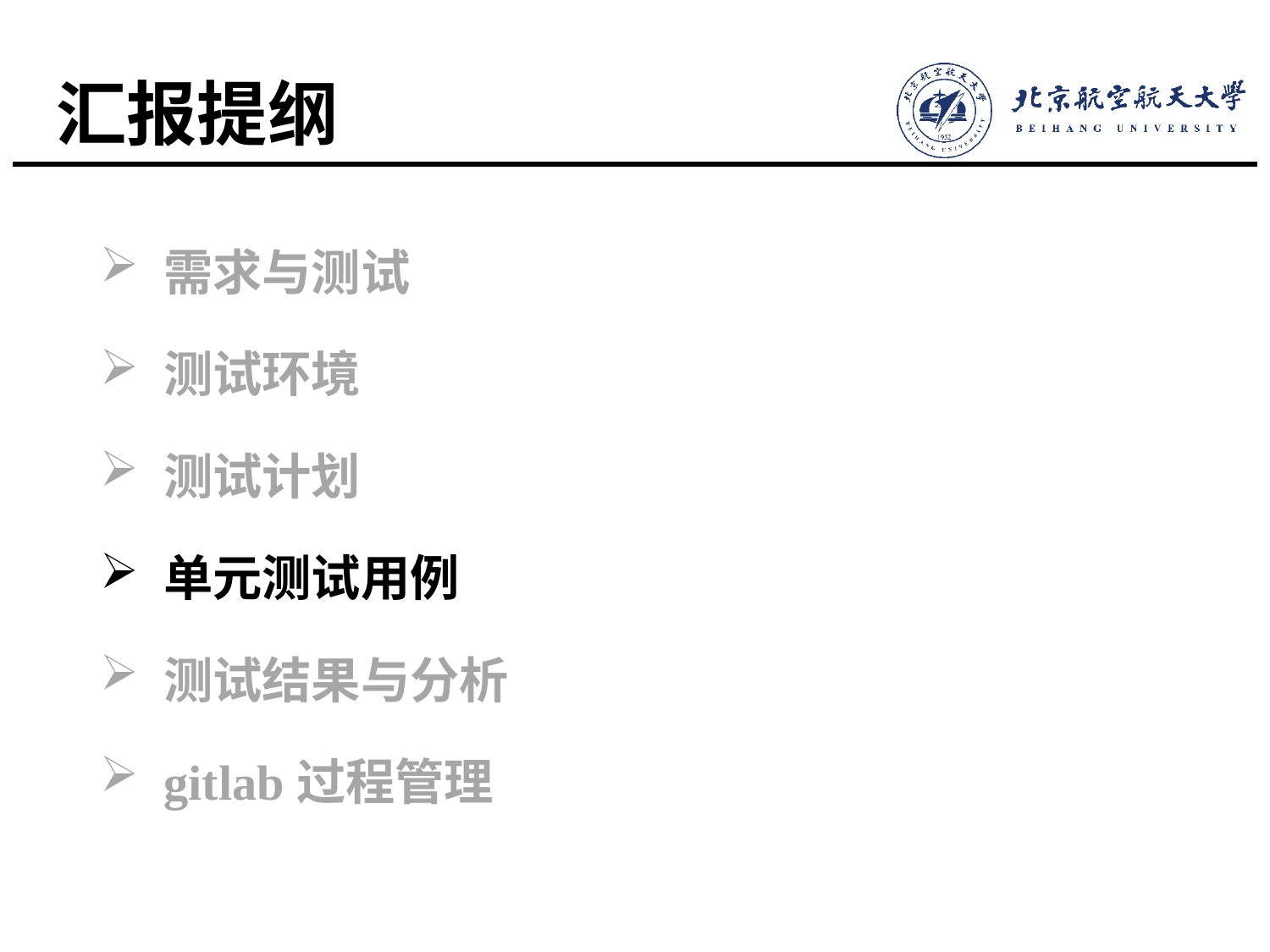

# 汇报提纲
需求与测试
测试环境
测试计划
单元测试用例
测试结果与分析
gitlab过程管理

17